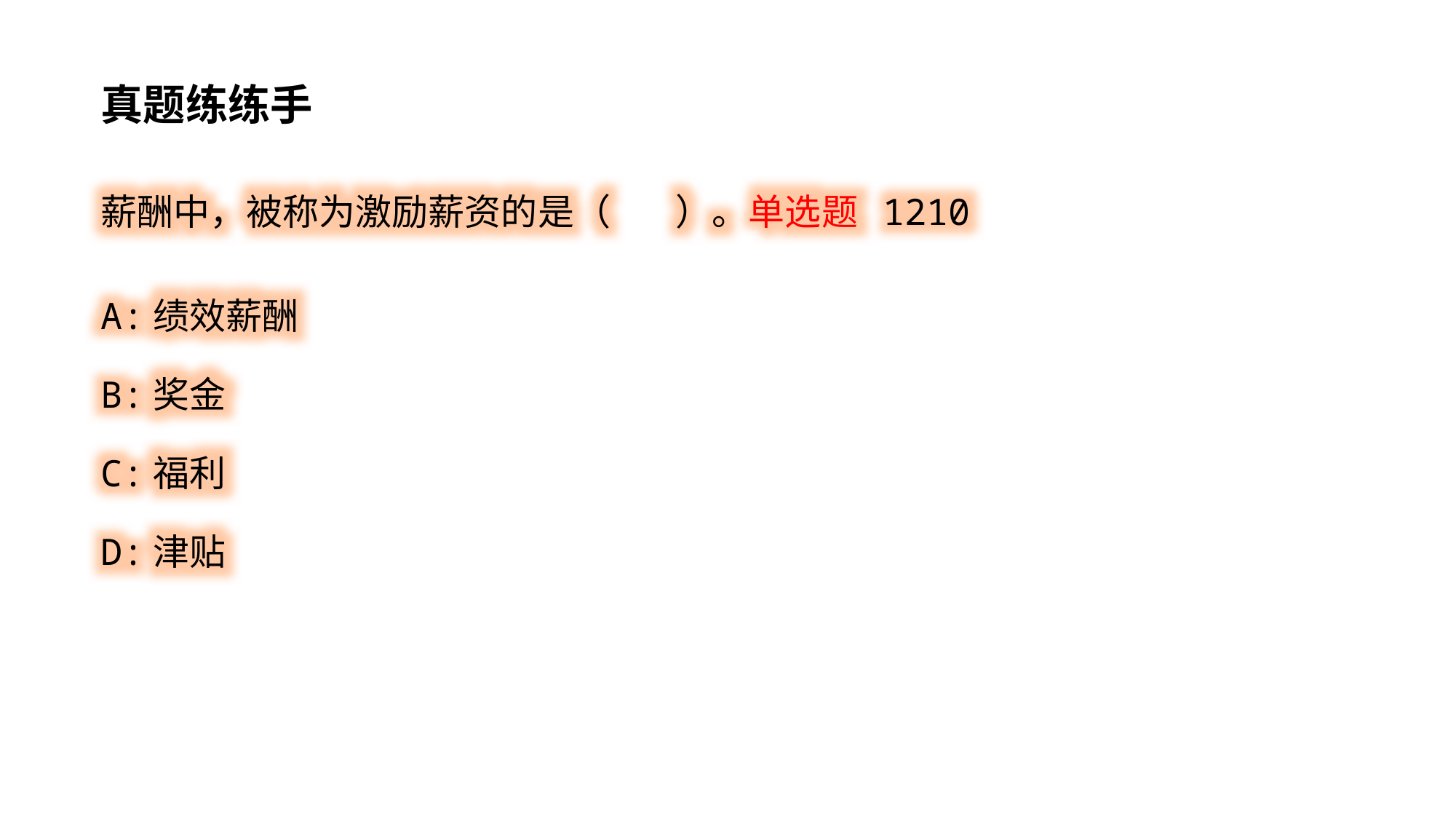

真题练练手
薪酬中，被称为激励薪资的是（        ）。单选题  1210

A:绩效薪酬

B:奖金

C:福利

D:津贴